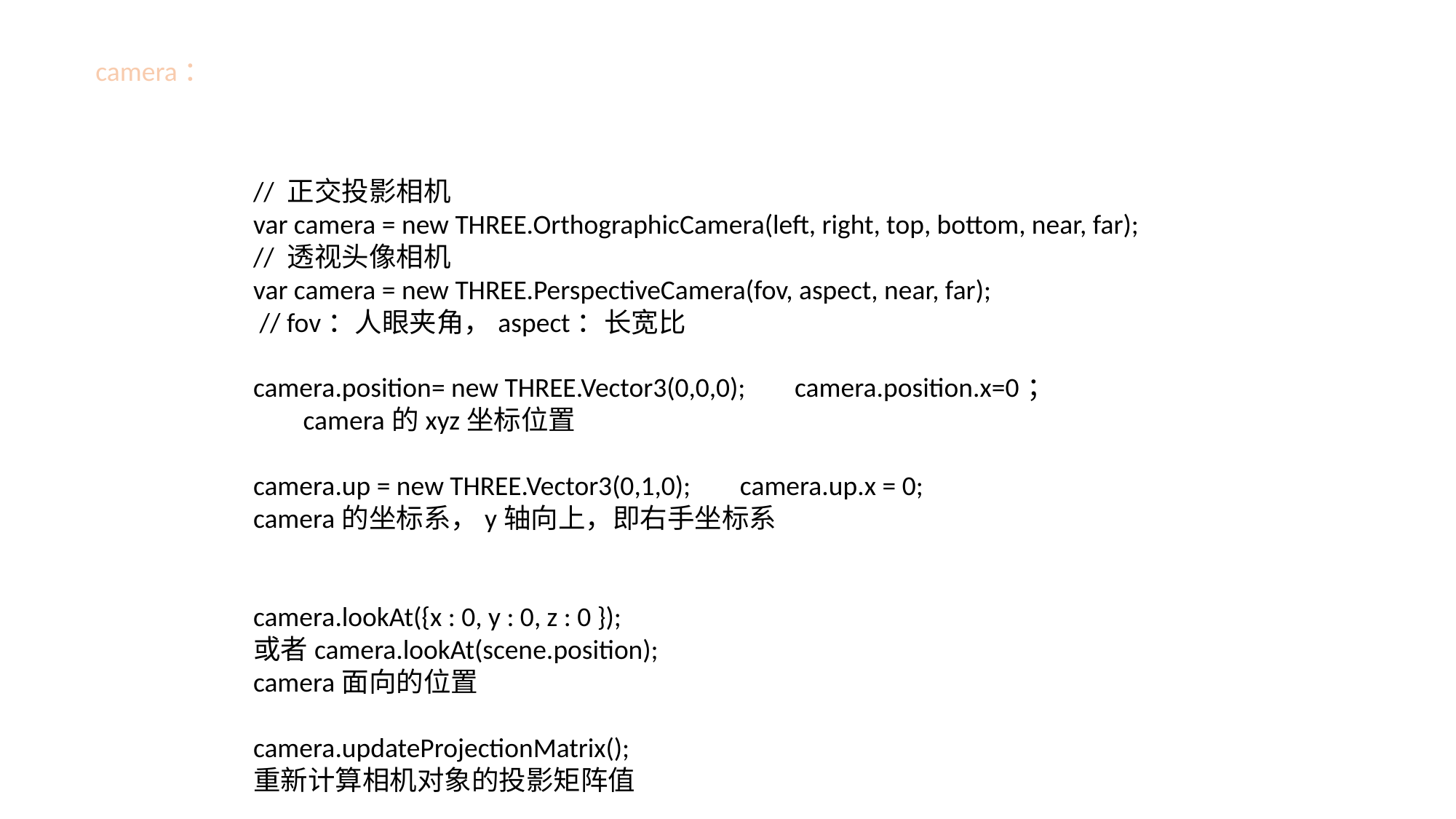

camera：
// 正交投影相机
var camera = new THREE.OrthographicCamera(left, right, top, bottom, near, far);
// 透视头像相机
var camera = new THREE.PerspectiveCamera(fov, aspect, near, far);
 // fov：人眼夹角，aspect：长宽比
camera.position= new THREE.Vector3(0,0,0);        camera.position.x=0；        camera的xyz坐标位置

camera.up = new THREE.Vector3(0,1,0);        camera.up.x = 0;
camera的坐标系，y轴向上，即右手坐标系

camera.lookAt({x : 0, y : 0, z : 0 });
或者camera.lookAt(scene.position);
camera面向的位置

camera.updateProjectionMatrix();
重新计算相机对象的投影矩阵值